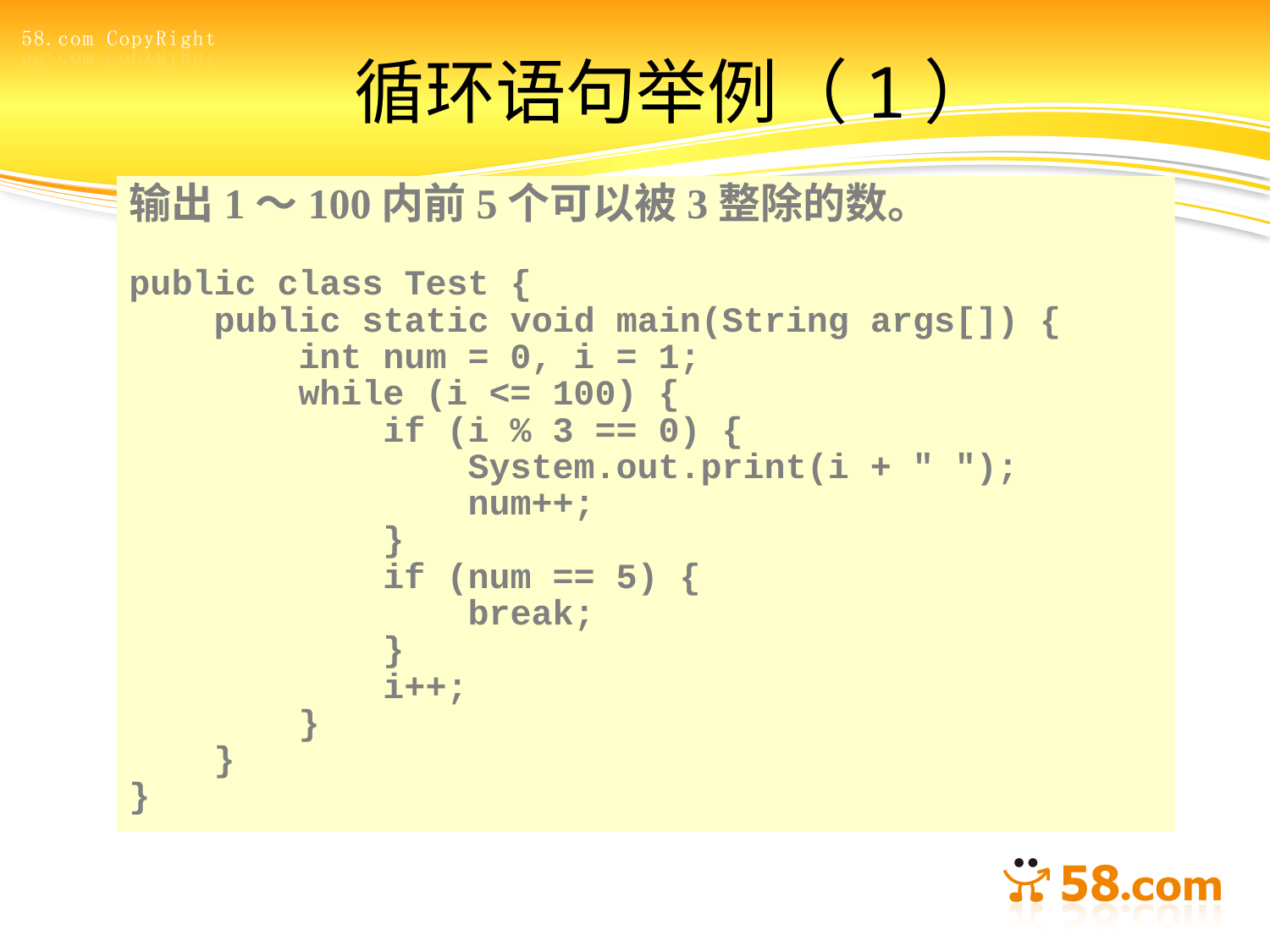

# 循环语句举例（1）
输出1～100内前5个可以被3整除的数。

public class Test {
    public static void main(String args[]) {
        int num = 0, i = 1;
        while (i <= 100) {
            if (i % 3 == 0) {
                System.out.print(i + " ");
                num++;
            }
            if (num == 5) {
                break;
            }
            i++;
        }
    }
}